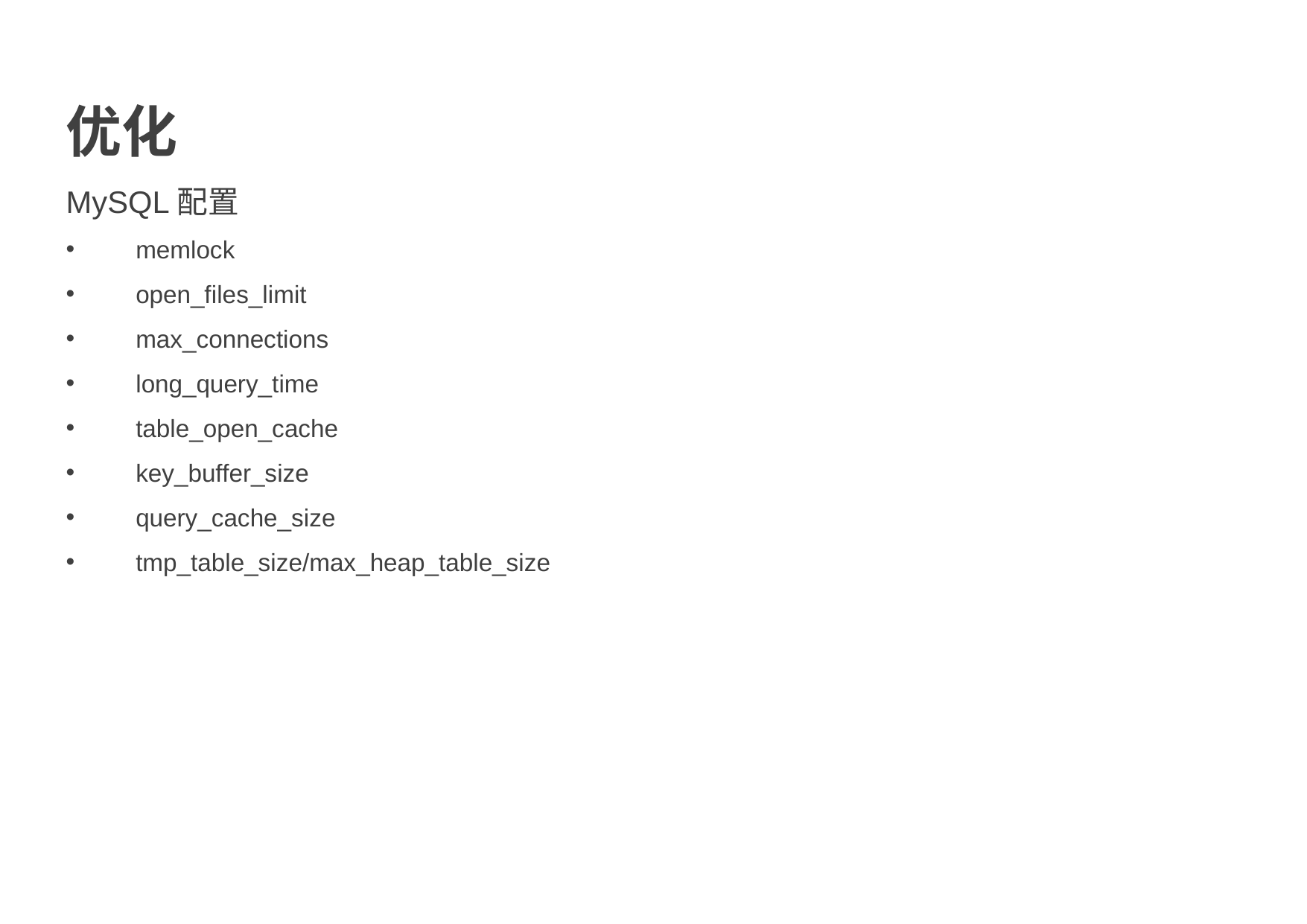

优化
MySQL配置
memlock
open_files_limit
max_connections
long_query_time
table_open_cache
key_buffer_size
query_cache_size
tmp_table_size/max_heap_table_size